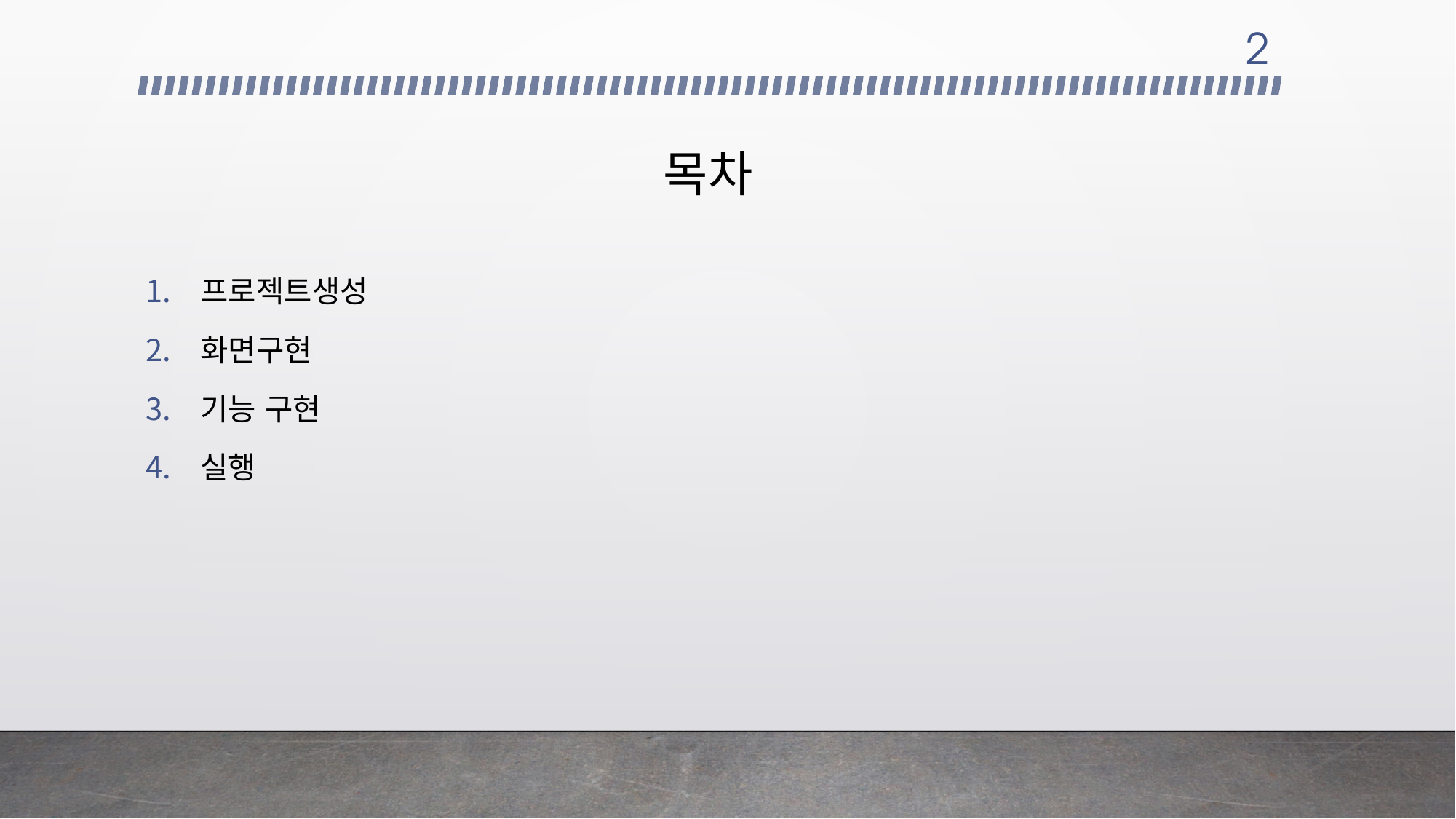

2
# 목차
프로젝트생성
화면구현
기능 구현
실행